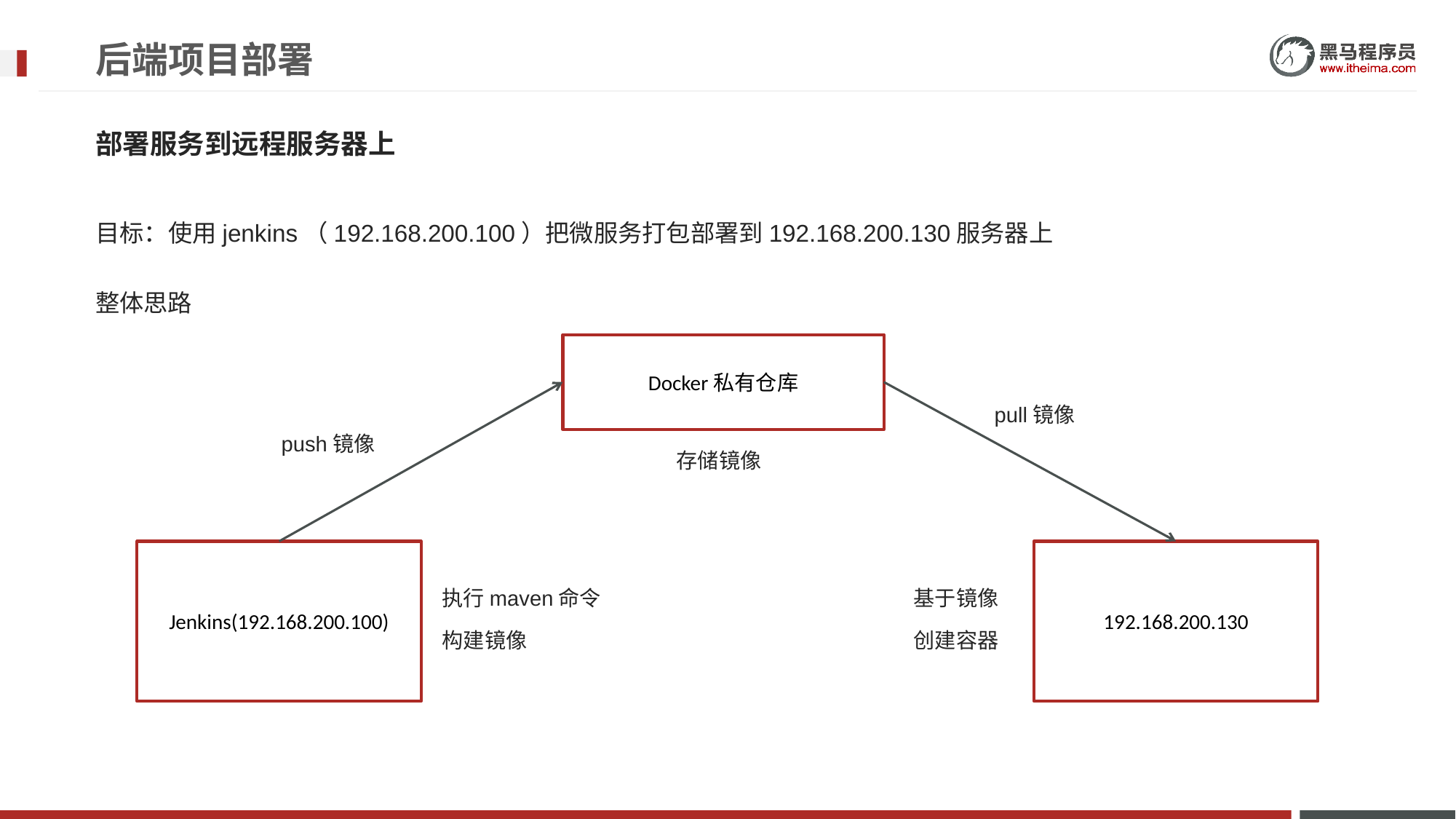

# 后端项目部署
部署服务到远程服务器上
目标：使用jenkins（192.168.200.100）把微服务打包部署到192.168.200.130服务器上
整体思路
Docker私有仓库
push镜像
pull镜像
存储镜像
Jenkins(192.168.200.100)
192.168.200.130
执行maven命令
构建镜像
基于镜像
创建容器